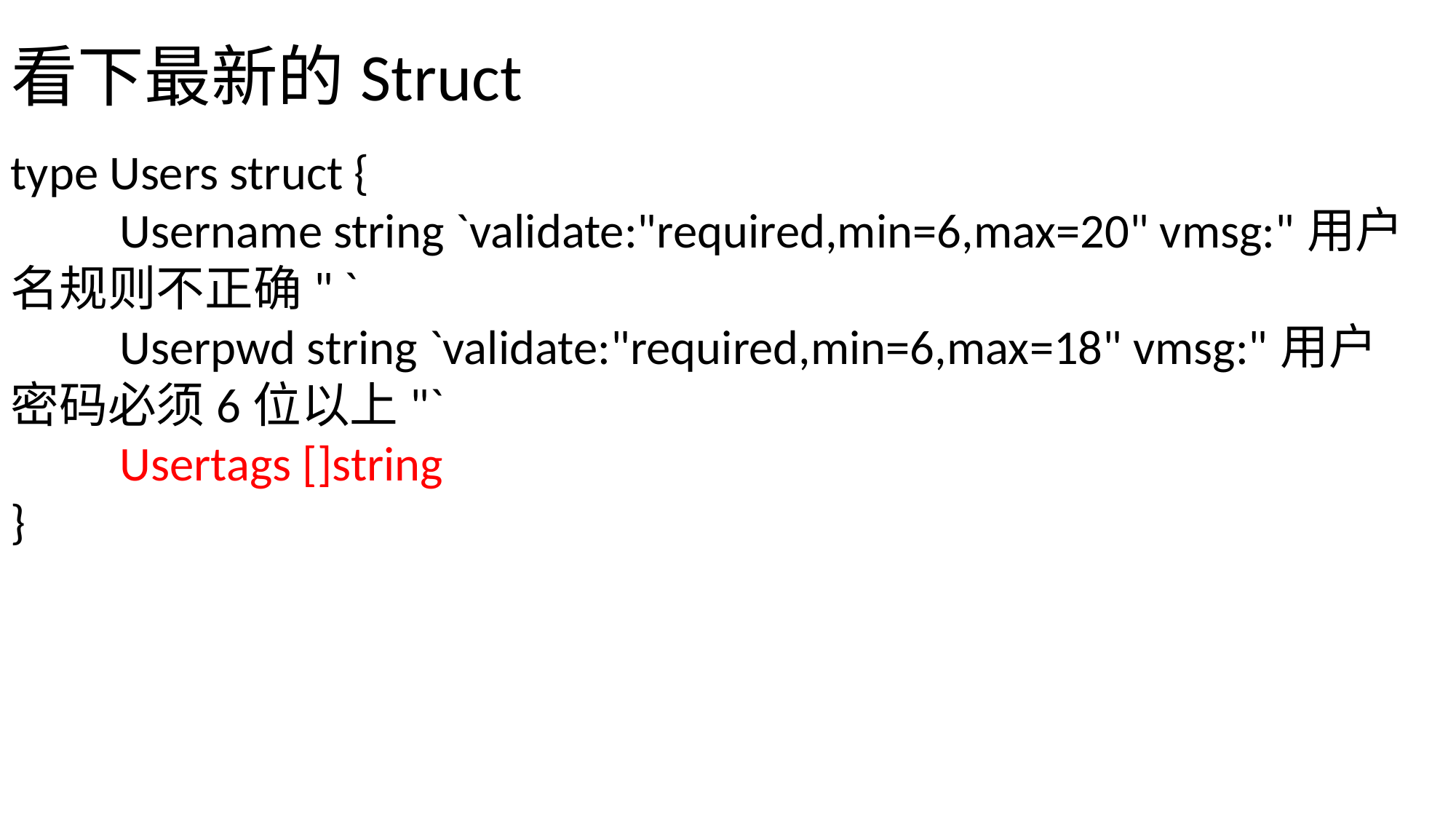

# 看下最新的Struct
type Users struct {
	Username string `validate:"required,min=6,max=20" vmsg:"用户名规则不正确" `
	Userpwd string `validate:"required,min=6,max=18" vmsg:"用户密码必须6位以上"`
	Usertags []string
}